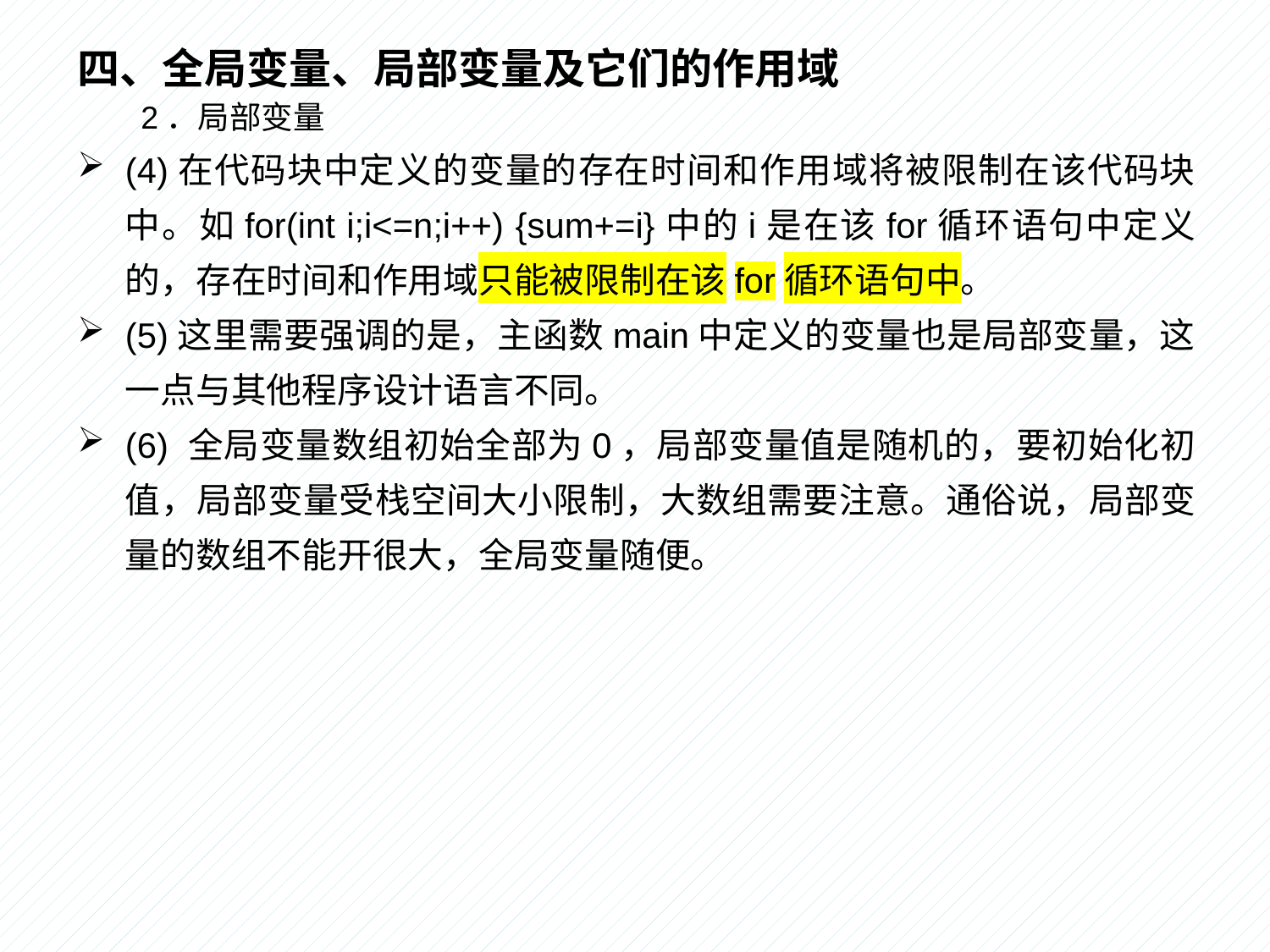

四、全局变量、局部变量及它们的作用域
2．局部变量
(4)在代码块中定义的变量的存在时间和作用域将被限制在该代码块中。如for(int i;i<=n;i++) {sum+=i}中的i是在该for循环语句中定义的，存在时间和作用域只能被限制在该for循环语句中。
(5)这里需要强调的是，主函数main中定义的变量也是局部变量，这一点与其他程序设计语言不同。
(6) 全局变量数组初始全部为0，局部变量值是随机的，要初始化初值，局部变量受栈空间大小限制，大数组需要注意。通俗说，局部变量的数组不能开很大，全局变量随便。